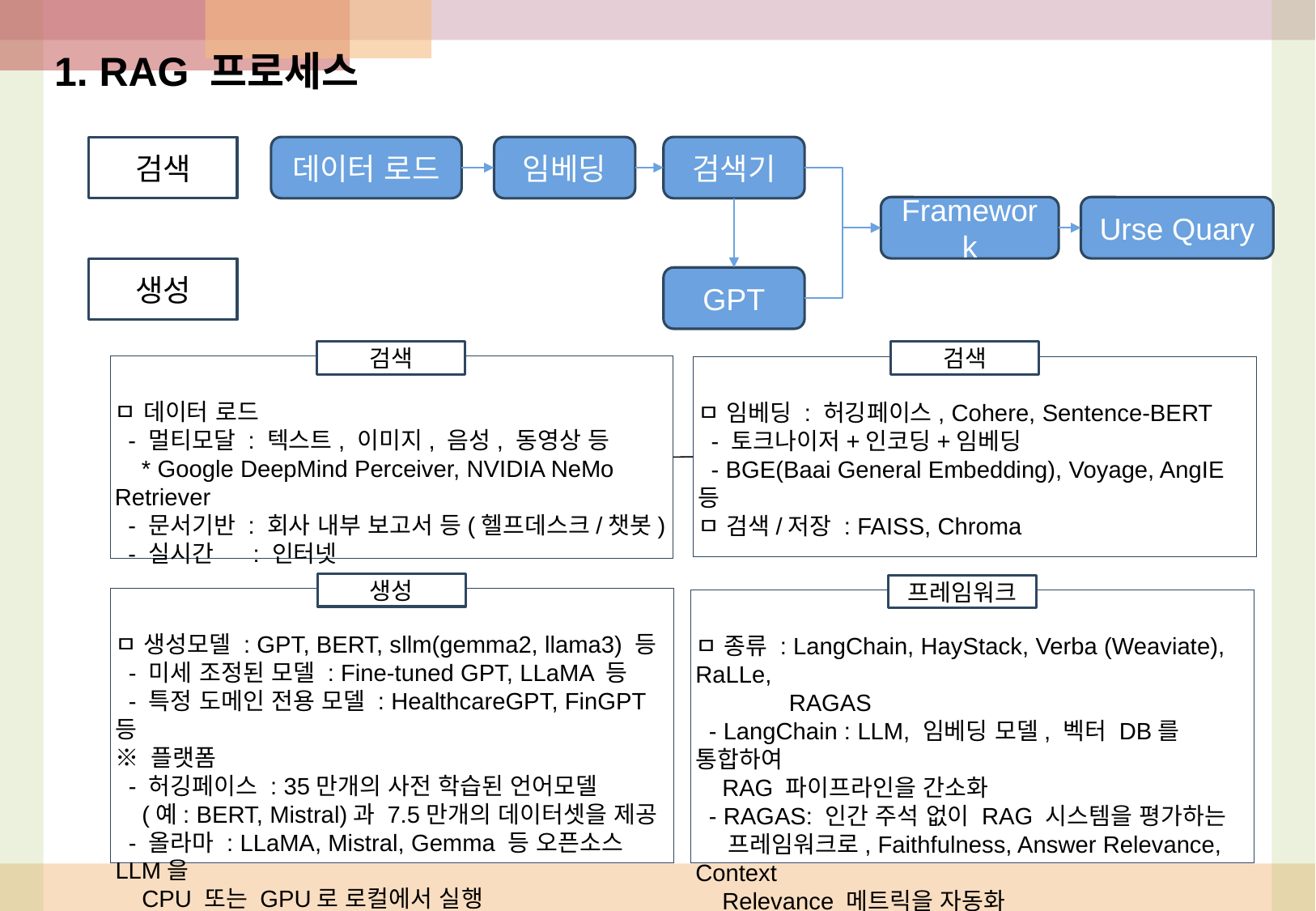

1. RAG 프로세스
검색
데이터 로드
임베딩
검색기
Urse Quary
Framework
생성
GPT
검색
검색

ㅁ 데이터 로드
  - 멀티모달 : 텍스트, 이미지, 음성, 동영상 등
    * Google DeepMind Perceiver, NVIDIA NeMo Retriever
  - 문서기반 : 회사 내부 보고서 등(헬프데스크/챗봇)
  - 실시간     : 인터넷

ㅁ 임베딩 : 허깅페이스, Cohere, Sentence-BERT
  - 토크나이저+인코딩+임베딩
  - BGE(Baai General Embedding), Voyage, AngIE 등
ㅁ 검색/저장 : FAISS, Chroma
생성
프레임워크

ㅁ 생성모델 : GPT, BERT, sllm(gemma2, llama3) 등
  - 미세 조정된 모델 : Fine-tuned GPT, LLaMA 등
  - 특정 도메인 전용 모델 : HealthcareGPT, FinGPT 등
※ 플랫폼
  - 허깅페이스 : 35만개의 사전 학습된 언어모델
    (예: BERT, Mistral)과 7.5만개의 데이터셋을 제공
  - 올라마 : LLaMA, Mistral, Gemma 등 오픈소스 LLM을
    CPU 또는 GPU로 로컬에서 실행

ㅁ 종류 : LangChain, HayStack, Verba (Weaviate), RaLLe,
              RAGAS
  - LangChain : LLM, 임베딩 모델, 벡터 DB를 통합하여
    RAG 파이프라인을 간소화
  - RAGAS: 인간 주석 없이 RAG 시스템을 평가하는
    프레임워크로, Faithfulness, Answer Relevance, Context
    Relevance 메트릭을 자동화